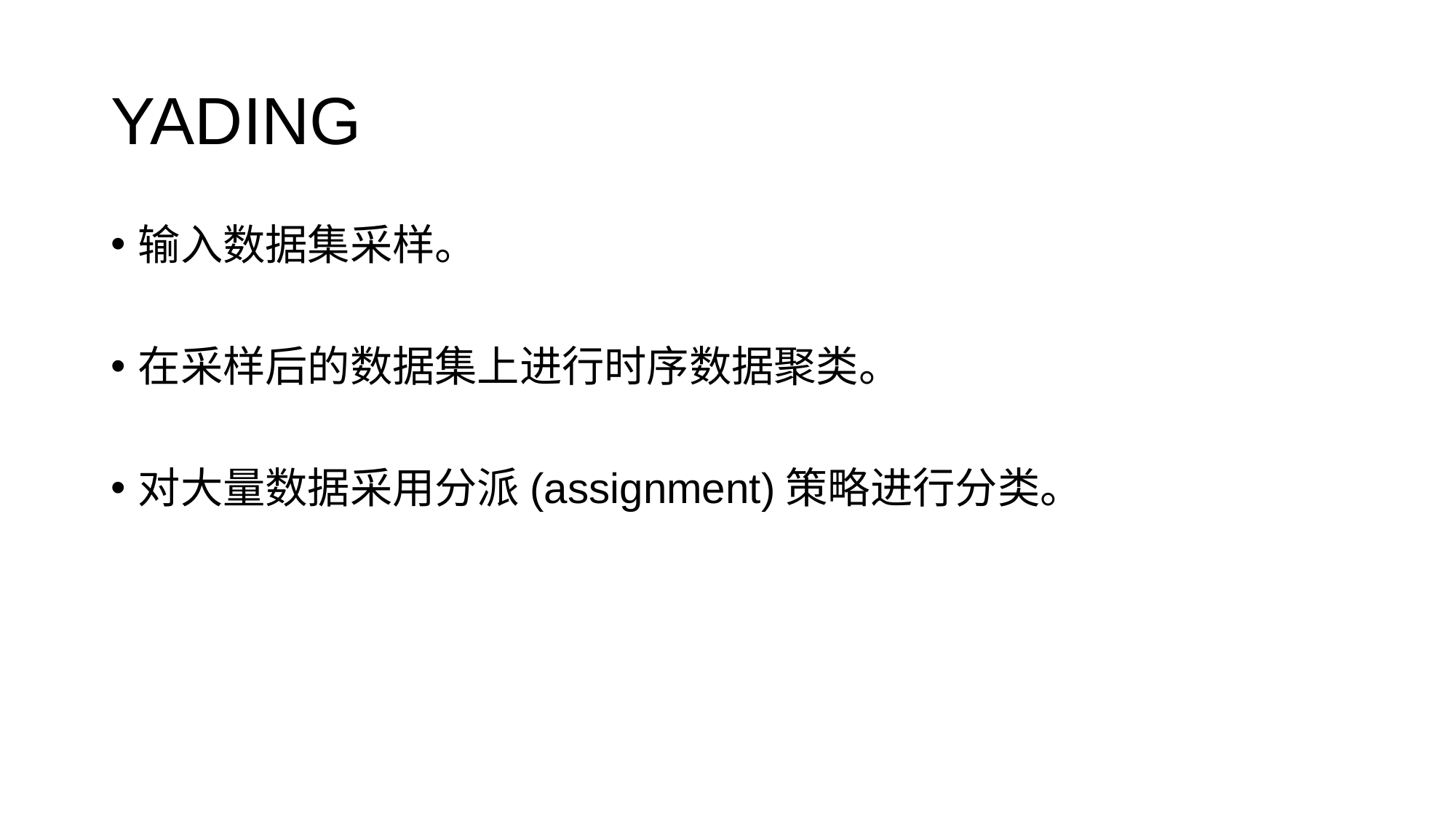

# YADING
输入数据集采样。

在采样后的数据集上进行时序数据聚类。

对大量数据采用分派(assignment)策略进行分类。